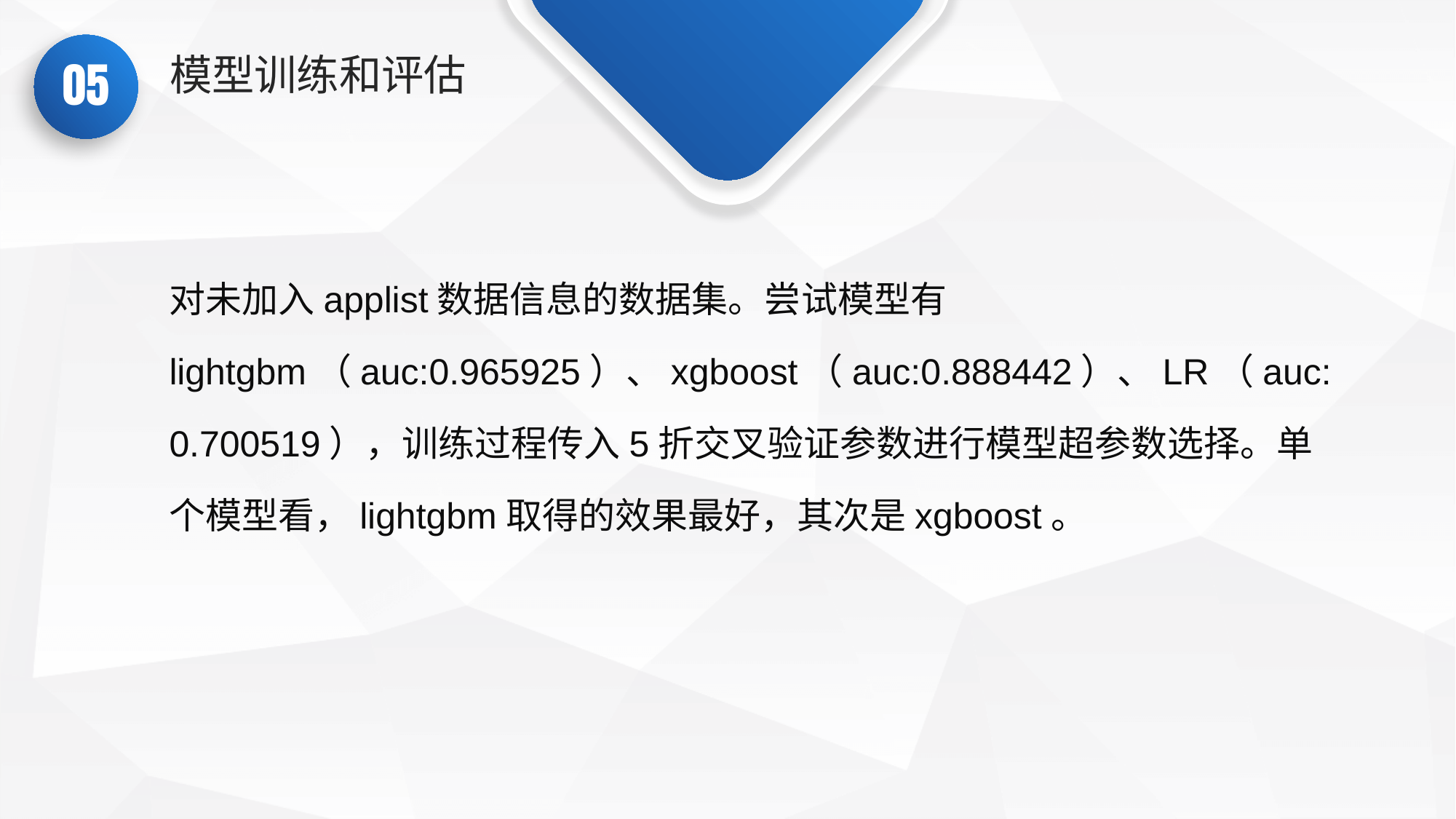

模型评估和训练
05
模型训练和评估
对未加入applist数据信息的数据集。尝试模型有lightgbm（auc:0.965925）、xgboost（auc:0.888442）、LR（auc:0.700519），训练过程传入5折交叉验证参数进行模型超参数选择。单个模型看，lightgbm取得的效果最好，其次是xgboost。